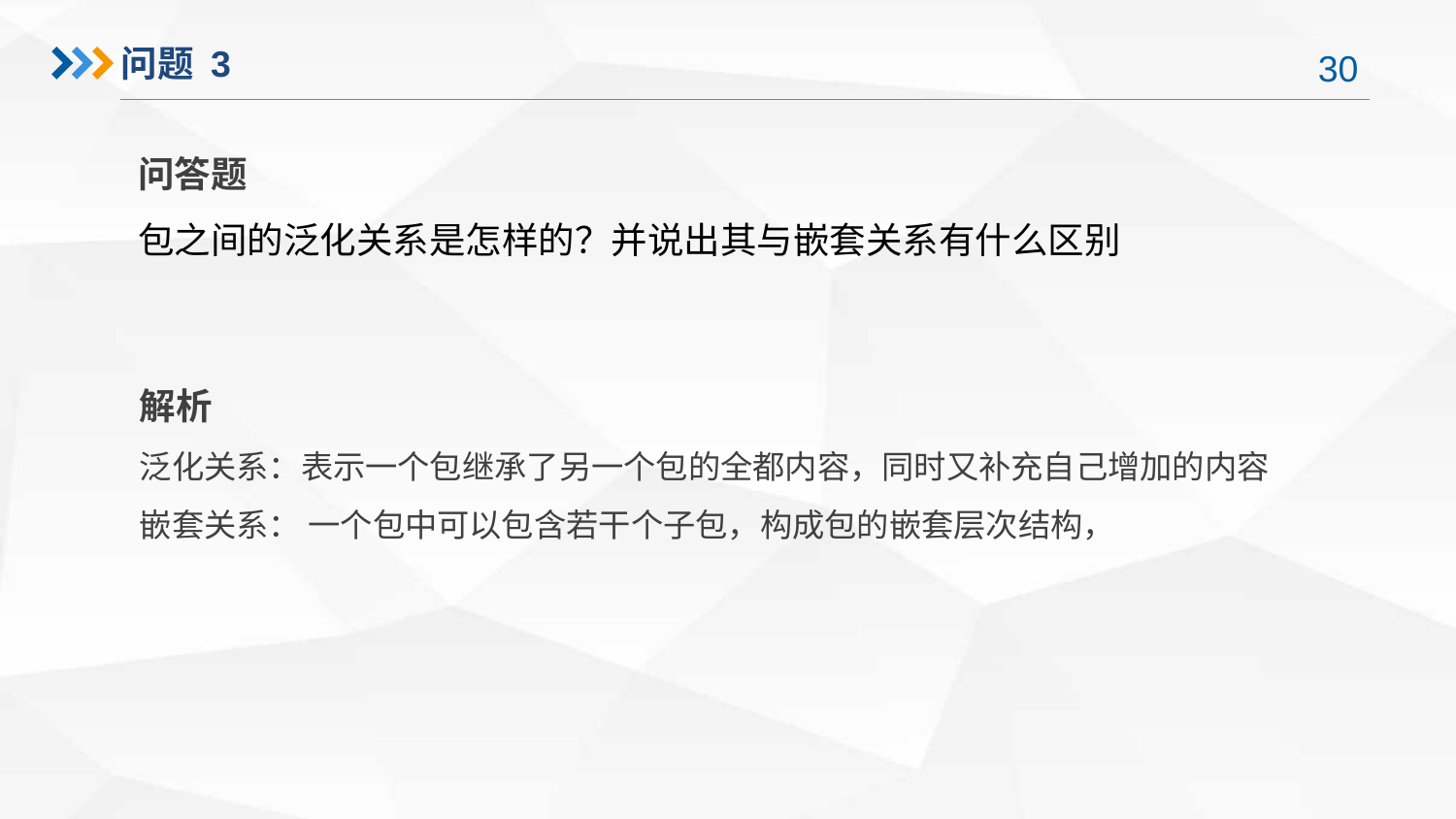

问题 3

问答题
包之间的泛化关系是怎样的？并说出其与嵌套关系有什么区别
解析
泛化关系：表示一个包继承了另一个包的全都内容，同时又补充自己增加的内容
嵌套关系： 一个包中可以包含若干个子包，构成包的嵌套层次结构，